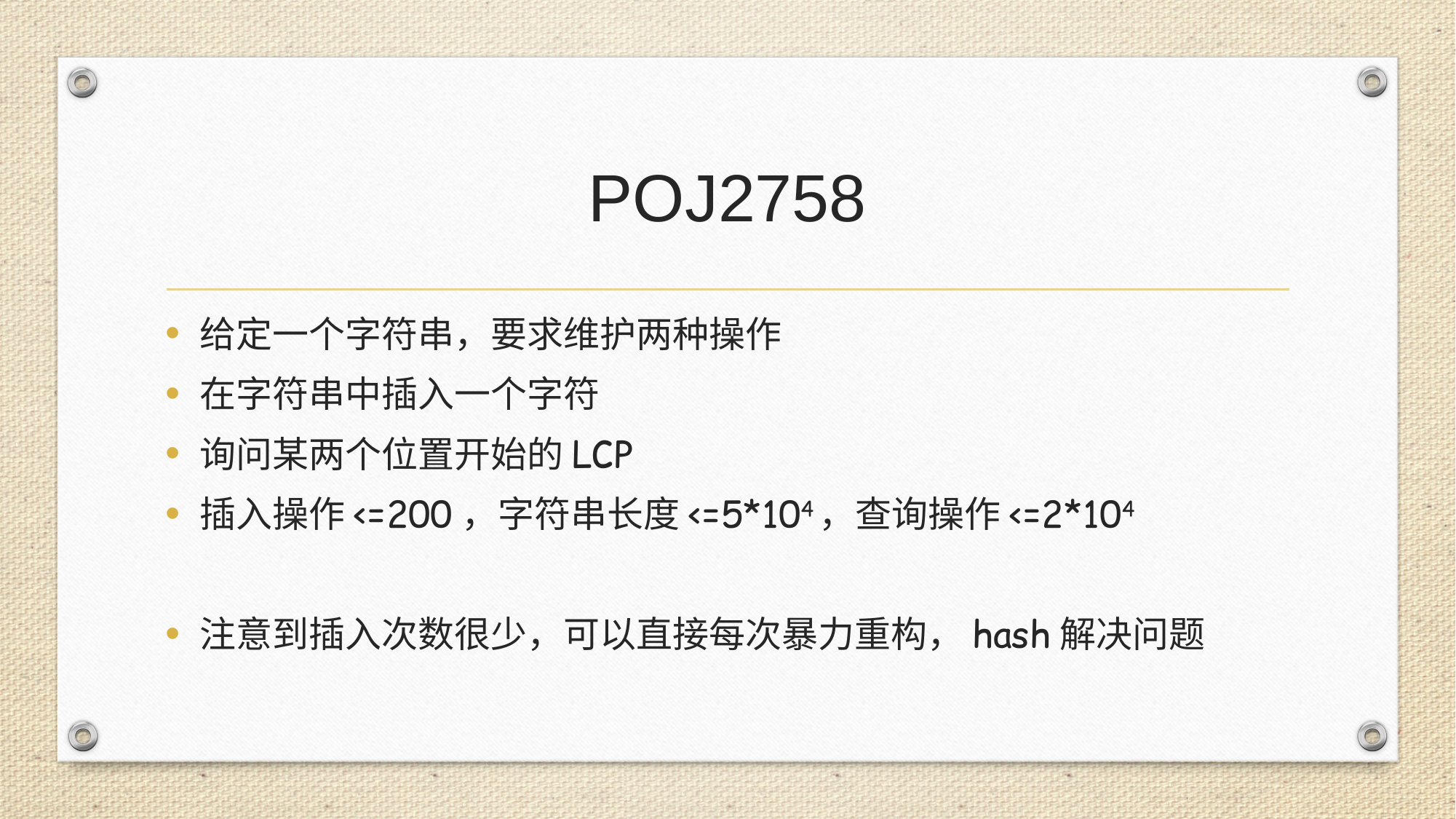

# POJ2758
给定一个字符串，要求维护两种操作
在字符串中插入一个字符
询问某两个位置开始的LCP
插入操作<=200，字符串长度<=5*104，查询操作<=2*104

注意到插入次数很少，可以直接每次暴力重构，hash解决问题